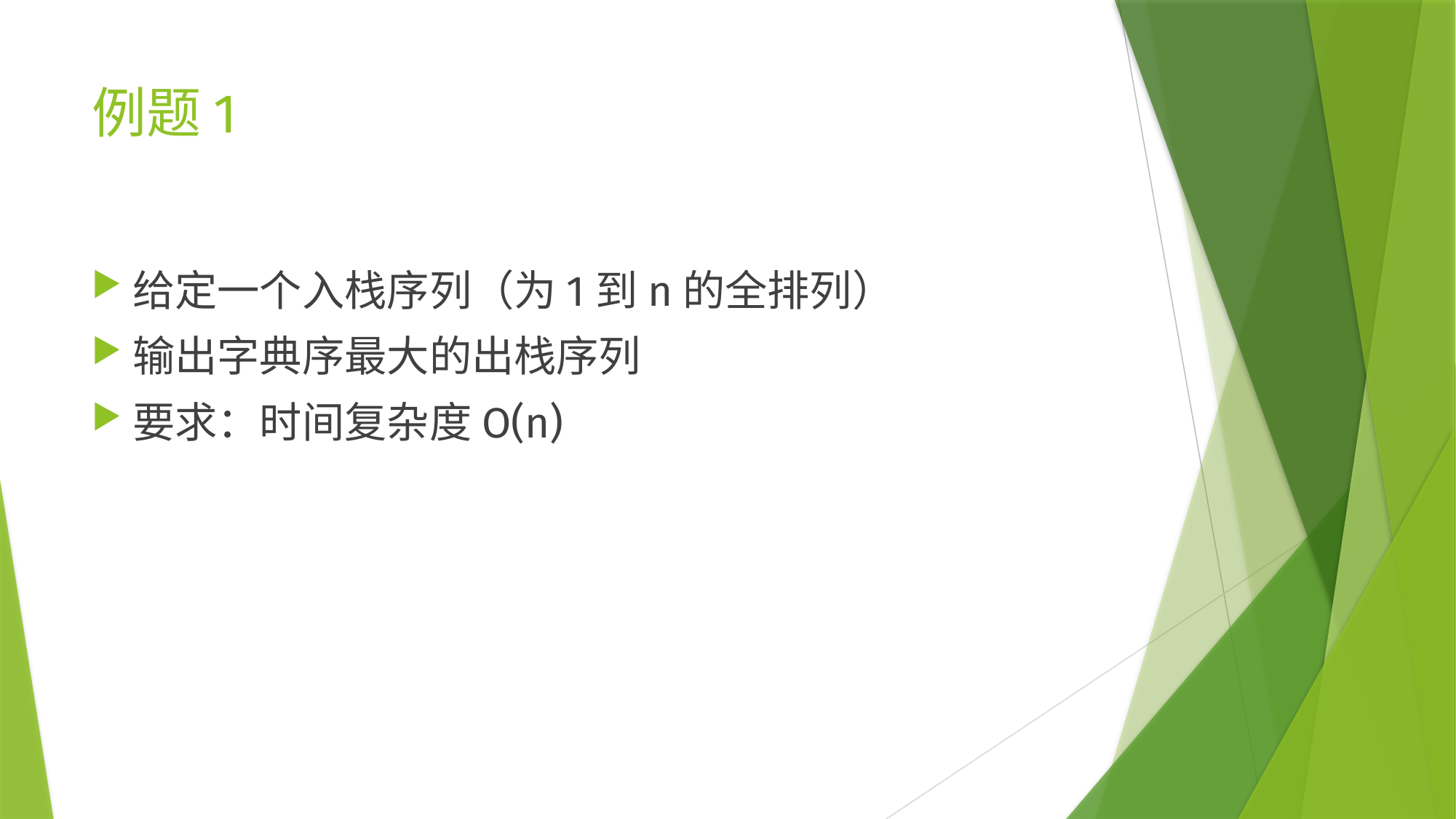

# 例题1
给定一个入栈序列（为1到n的全排列）
输出字典序最大的出栈序列
要求：时间复杂度O(n)